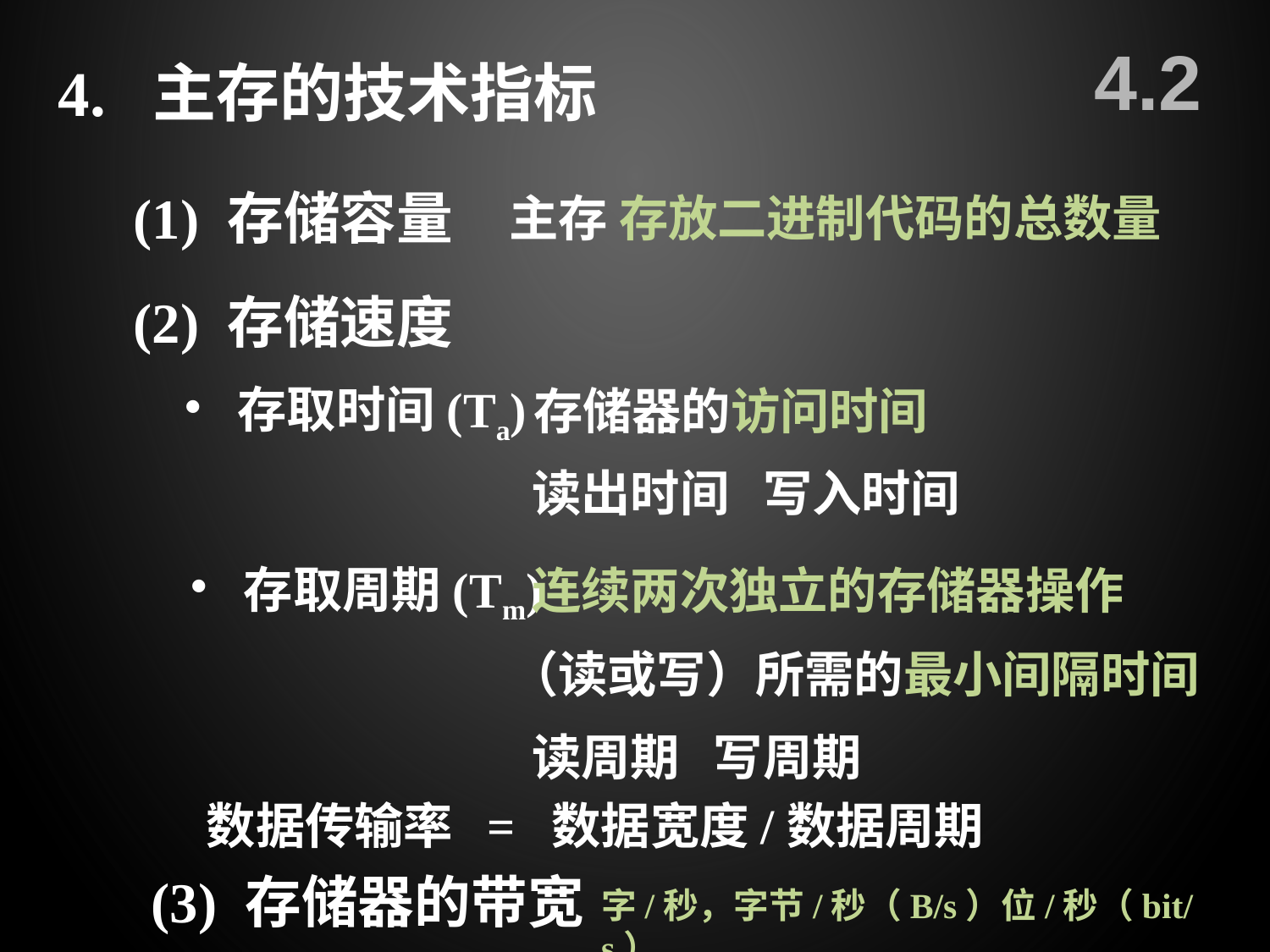

4.2
4.  主存的技术指标
(1) 存储容量
主存 存放二进制代码的总数量
(2) 存储速度
 存取时间(Ta)
 存取周期(Tm)
 存储器的访问时间
 读出时间   写入时间
 连续两次独立的存储器操作
（读或写）所需的最小间隔时间
 读周期   写周期
 数据传输率  =  数据宽度/数据周期
(3) 存储器的带宽
字/秒，字节/秒（B/s）位/秒（bit/s）